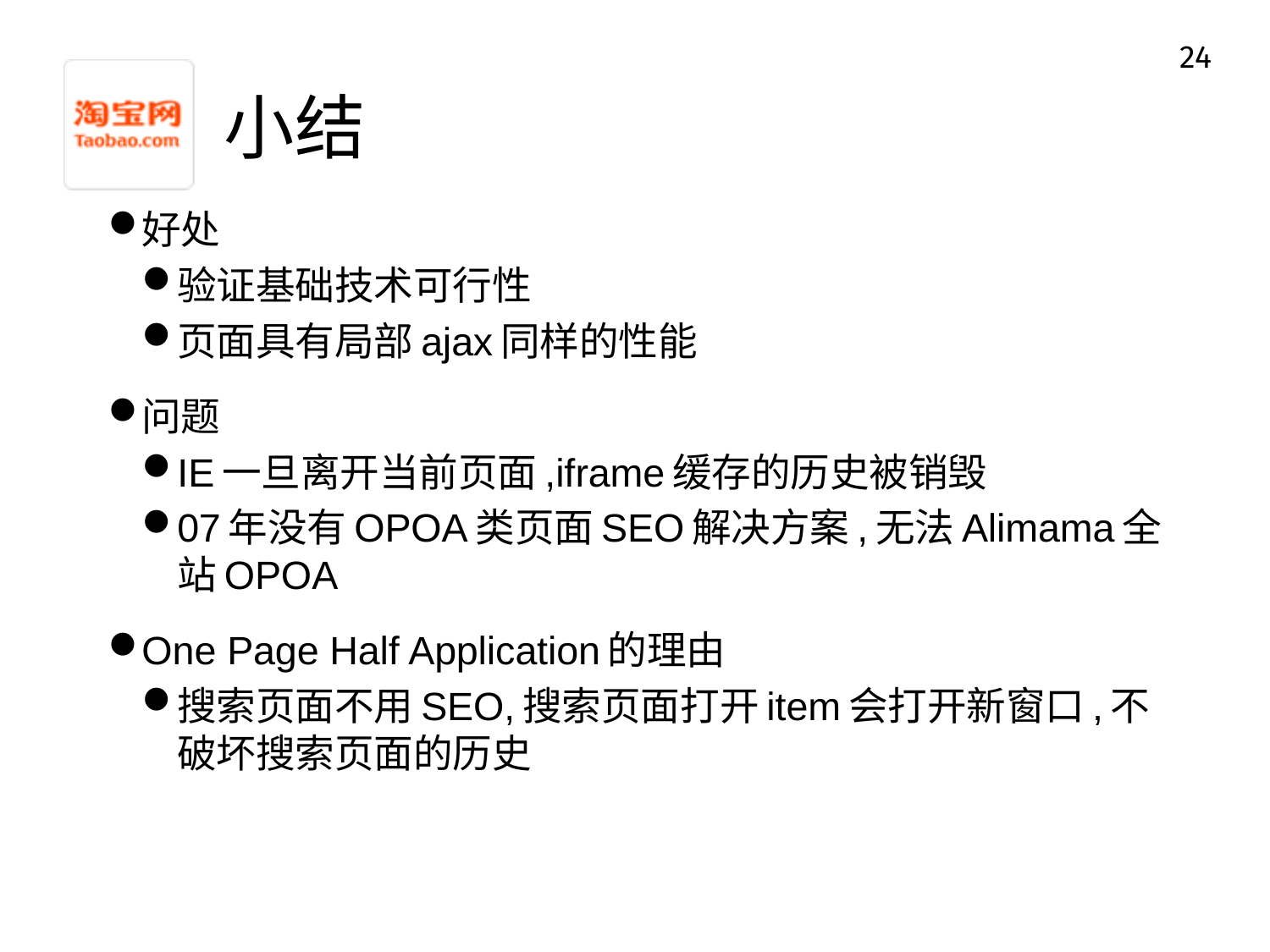

24
# 小结
好处
验证基础技术可行性
页面具有局部ajax同样的性能
问题
IE一旦离开当前页面,iframe缓存的历史被销毁
07年没有OPOA类页面SEO解决方案,无法Alimama全站OPOA
One Page Half Application的理由
搜索页面不用SEO,搜索页面打开item会打开新窗口,不破坏搜索页面的历史